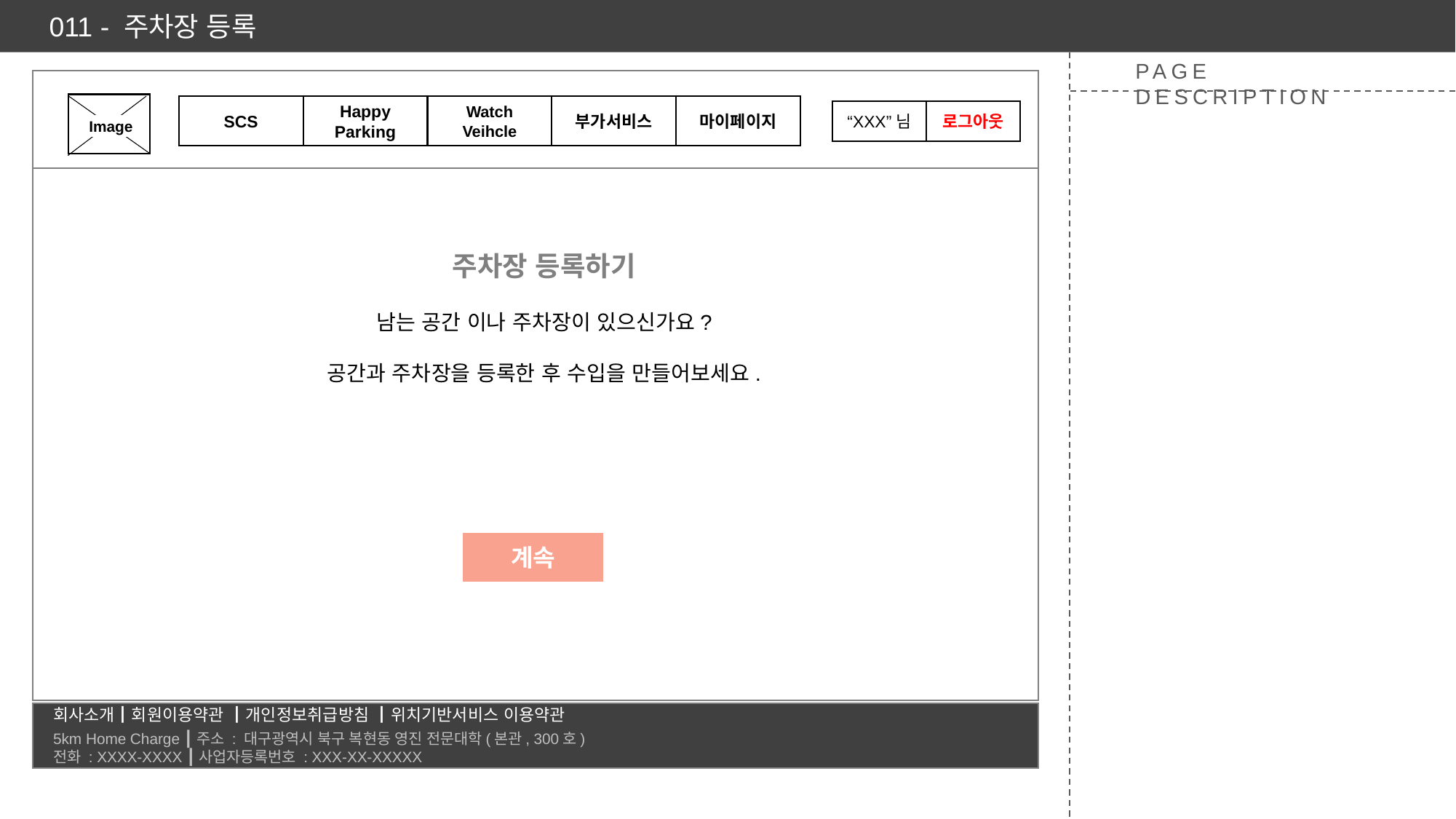

011 - 주차장 등록
PAGE DESCRIPTION

SCS
Happy Parking
Watch
Veihcle
부가서비스
마이페이지
“XXX”님
로그아웃
Image

주차장 등록하기
남는 공간 이나 주차장이 있으신가요?

공간과 주차장을 등록한 후 수입을 만들어보세요.
계속
회사소개┃회원이용약관 ┃개인정보취급방침 ┃위치기반서비스 이용약관

5km Home Charge ┃주소 : 대구광역시 북구 복현동 영진 전문대학(본관, 300호)
전화 : XXXX-XXXX ┃사업자등록번호 : XXX-XX-XXXXX